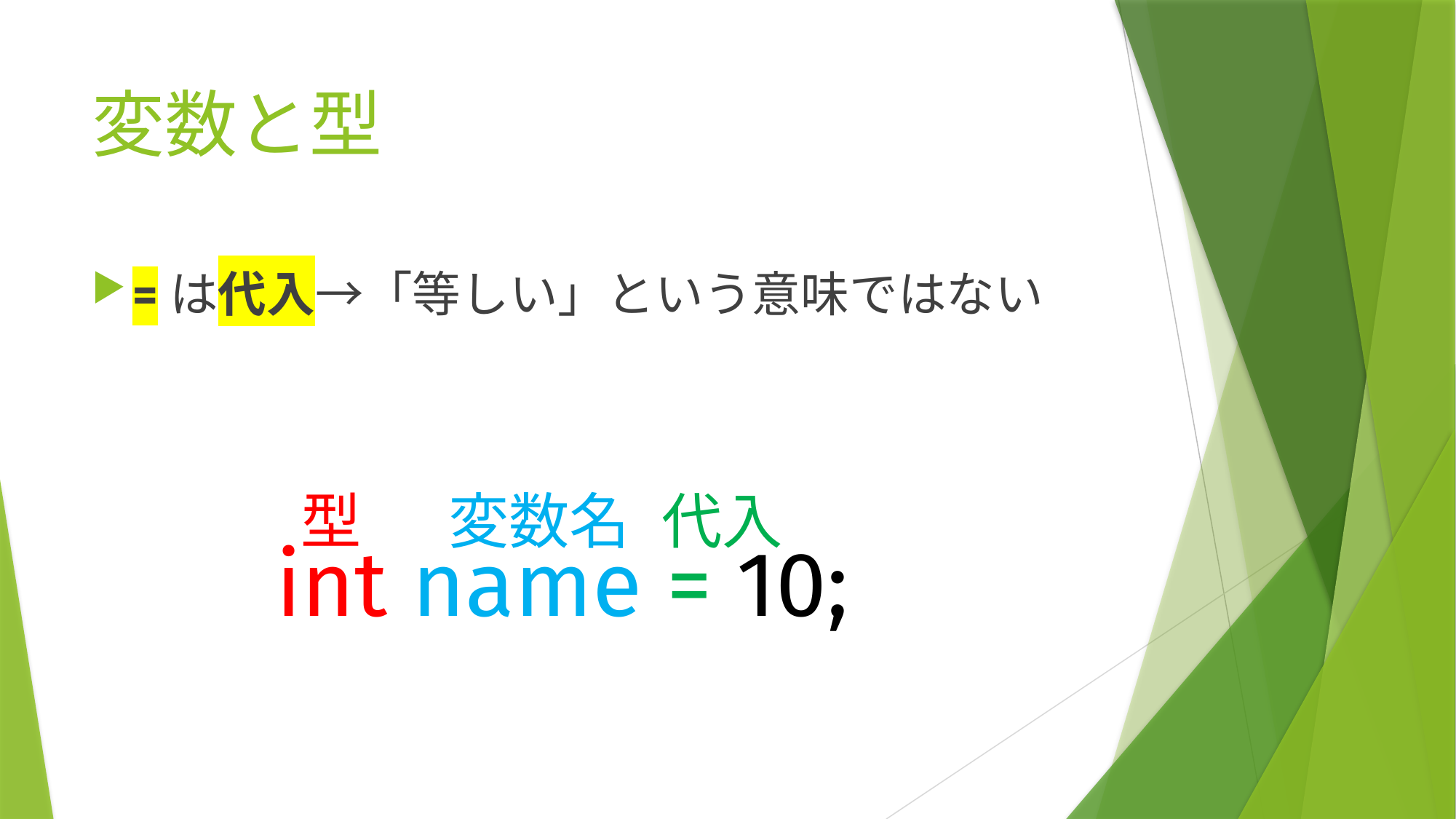

# 変数と型
=は代入→「等しい」という意味ではない
型
変数名
代入
int name = 10;